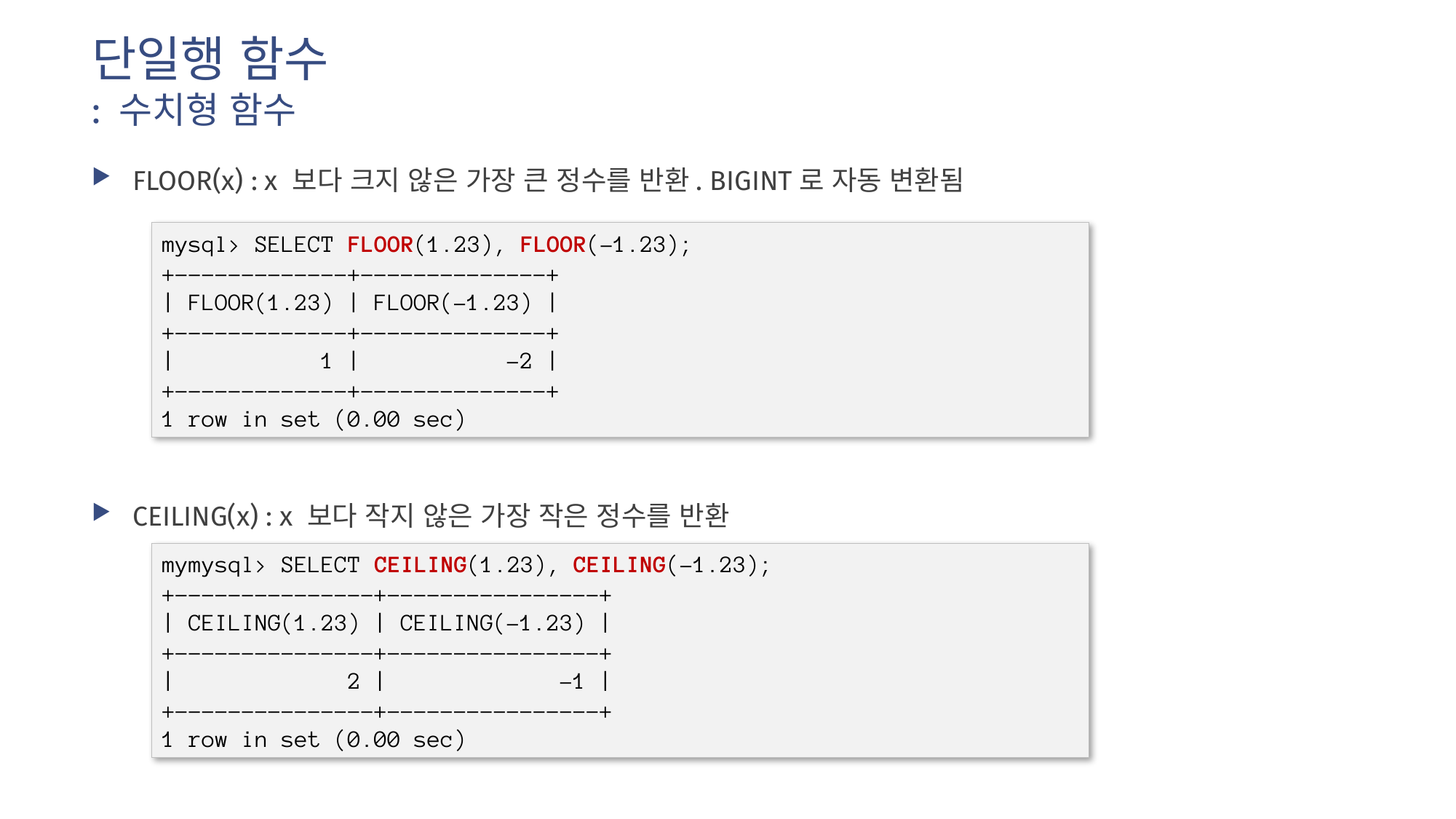

# 단일행 함수 : 수치형 함수
FLOOR(x) : x 보다 크지 않은 가장 큰 정수를 반환. BIGINT로 자동 변환됨

CEILING(x) : x 보다 작지 않은 가장 작은 정수를 반환
mysql> SELECT FLOOR(1.23), FLOOR(-1.23);
+-------------+--------------+
| FLOOR(1.23) | FLOOR(-1.23) |
+-------------+--------------+
|           1 |           -2 |
+-------------+--------------+
1 row in set (0.00 sec)
mymysql> SELECT CEILING(1.23), CEILING(-1.23);
+---------------+----------------+
| CEILING(1.23) | CEILING(-1.23) |
+---------------+----------------+
|             2 |             -1 |
+---------------+----------------+
1 row in set (0.00 sec)